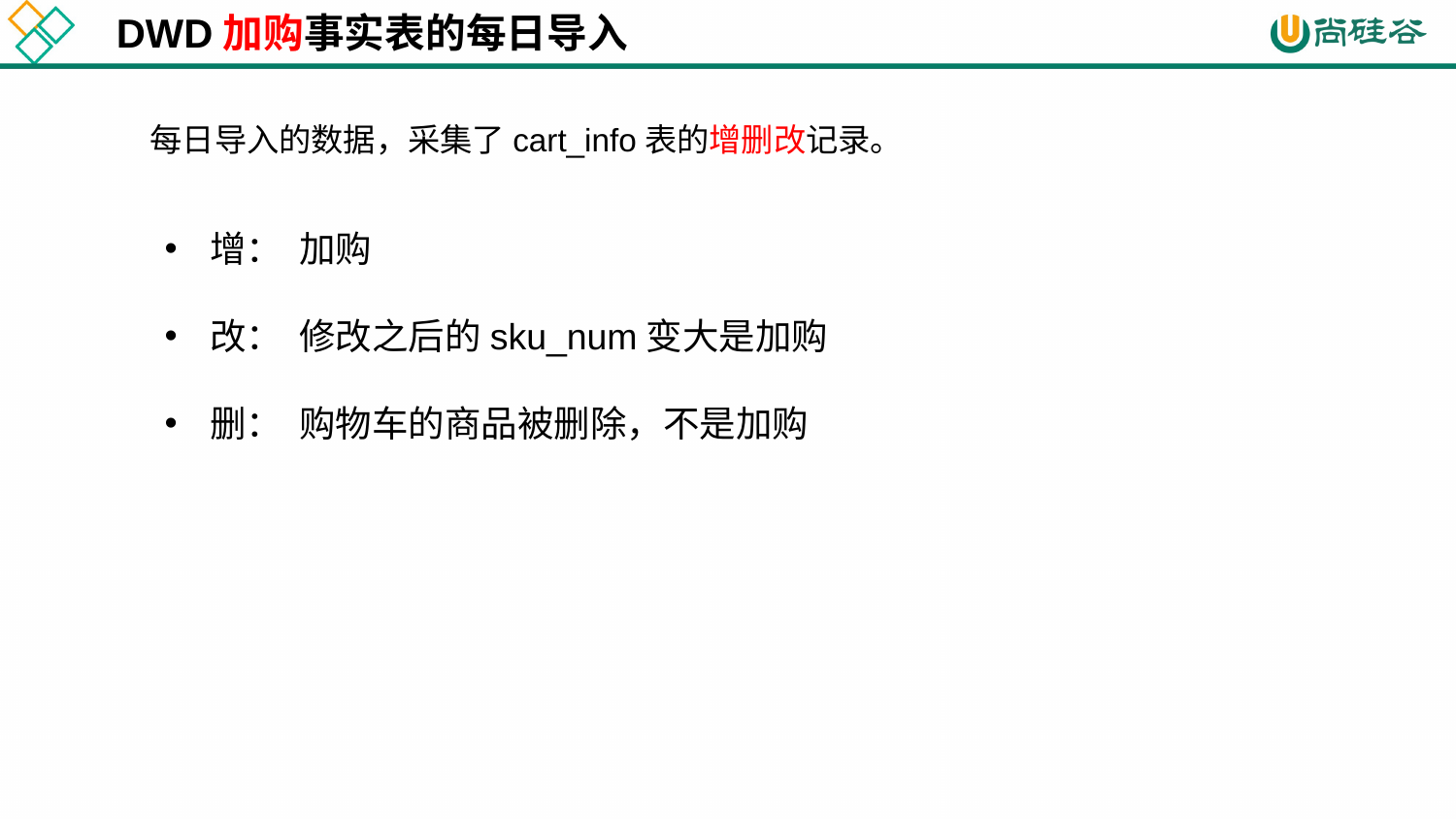

DWD加购事实表的每日导入
每日导入的数据，采集了cart_info表的增删改记录。
增：  加购

改：  修改之后的sku_num变大是加购

删：  购物车的商品被删除，不是加购